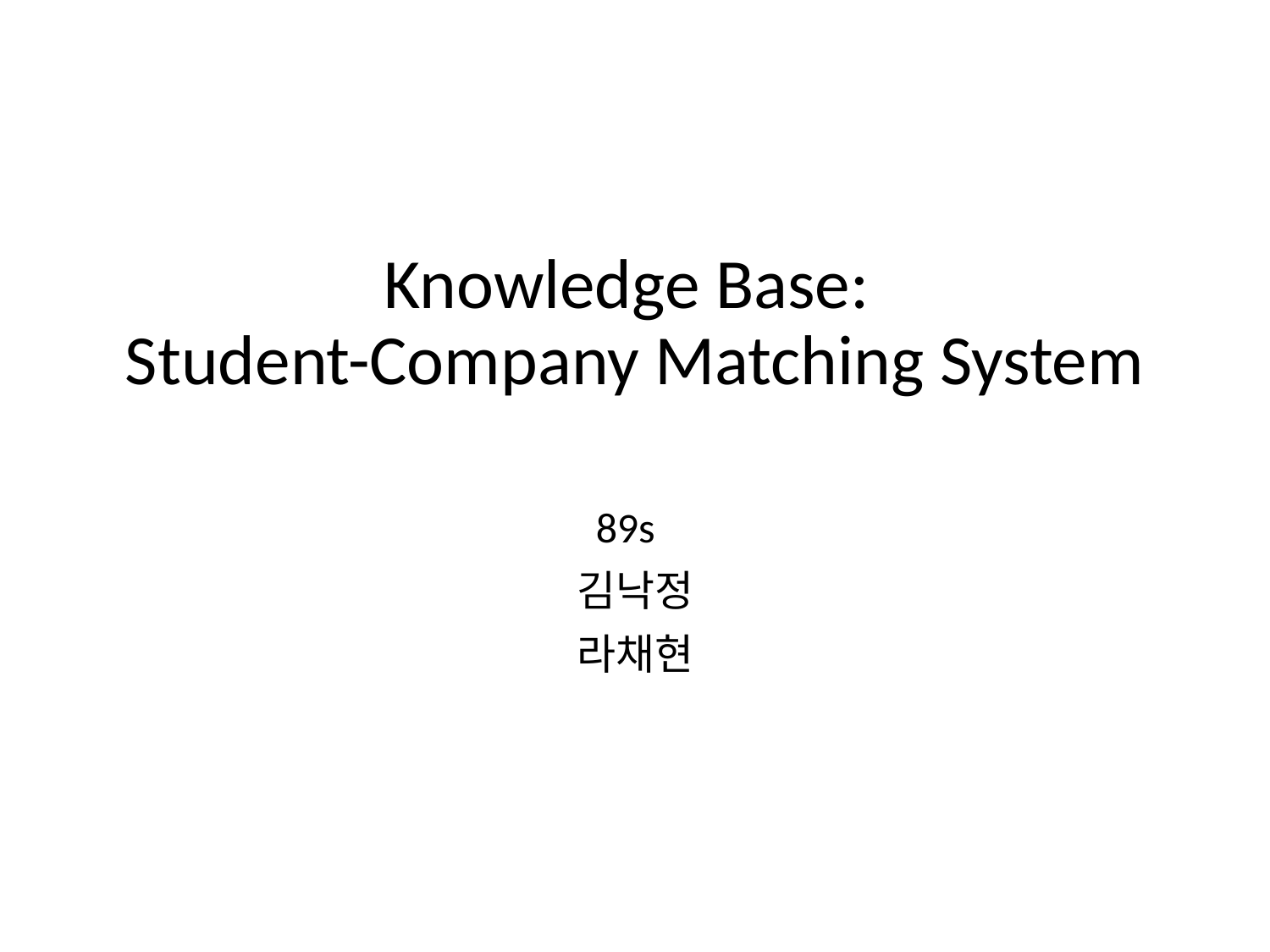

# Knowledge Base: Student-Company Matching System
89s
김낙정
라채현